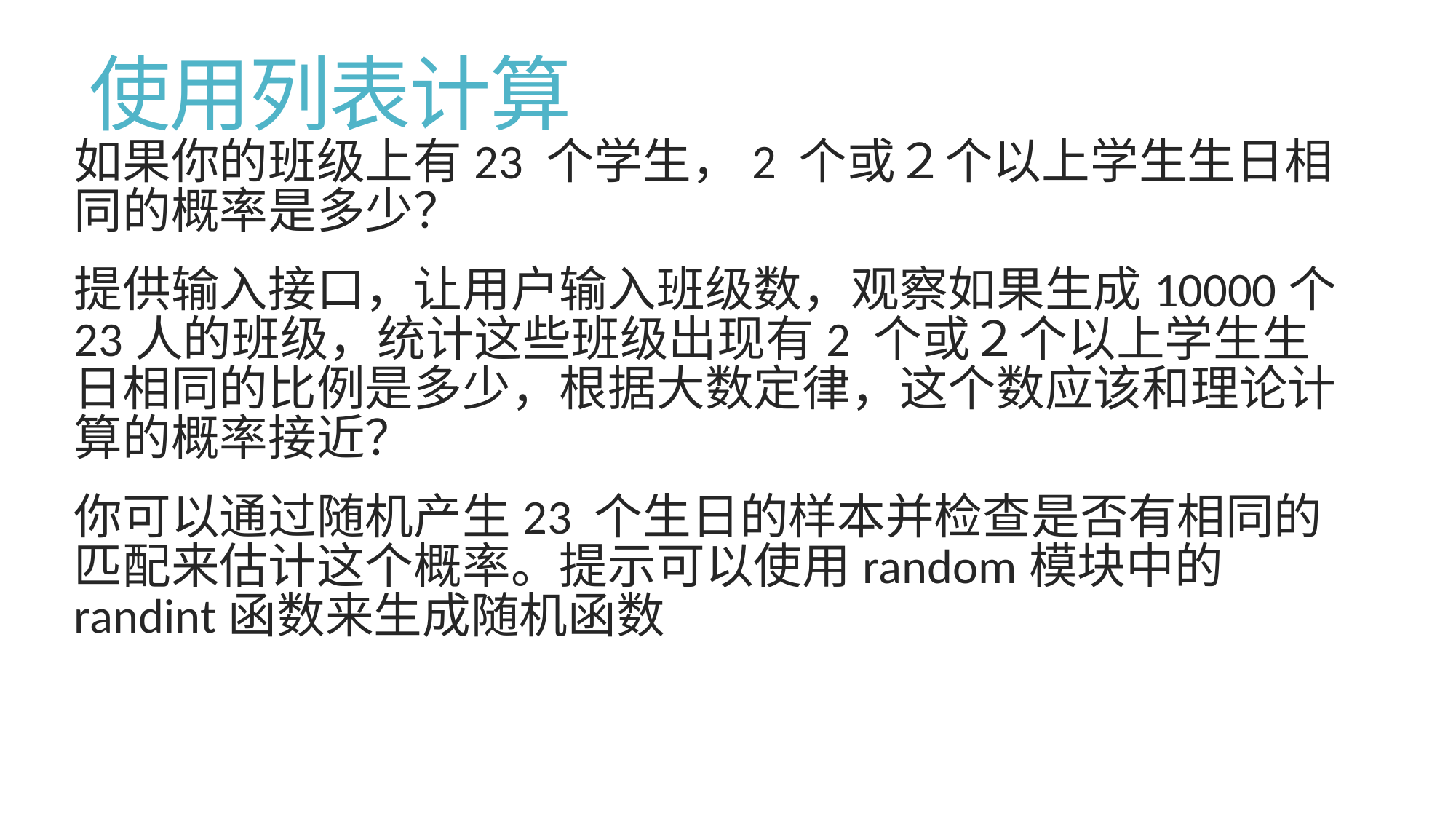

# 使用列表计算
如果你的班级上有23 个学生，2 个或２个以上学生生日相同的概率是多少？
提供输入接口，让用户输入班级数，观察如果生成10000个23人的班级，统计这些班级出现有2 个或２个以上学生生日相同的比例是多少，根据大数定律，这个数应该和理论计算的概率接近？
你可以通过随机产生23 个生日的样本并检查是否有相同的匹配来估计这个概率。提示可以使用random模块中的randint函数来生成随机函数